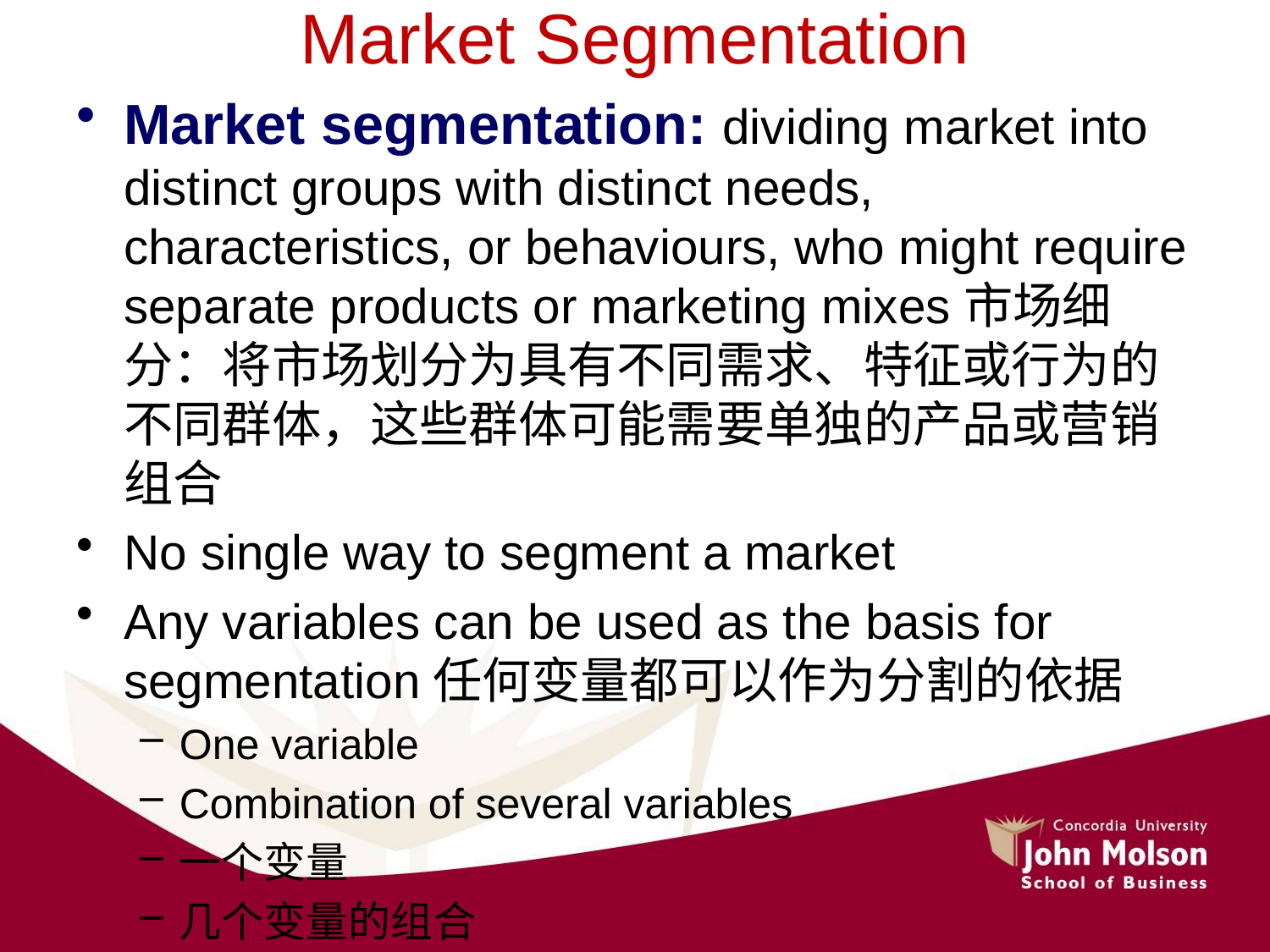

# Market Segmentation
Market segmentation: dividing market into distinct groups with distinct needs, characteristics, or behaviours, who might require separate products or marketing mixes市场细分：将市场划分为具有不同需求、特征或行为的不同群体，这些群体可能需要单独的产品或营销组合
No single way to segment a market
Any variables can be used as the basis for segmentation任何变量都可以作为分割的依据
One variable
Combination of several variables
一个变量
几个变量的组合